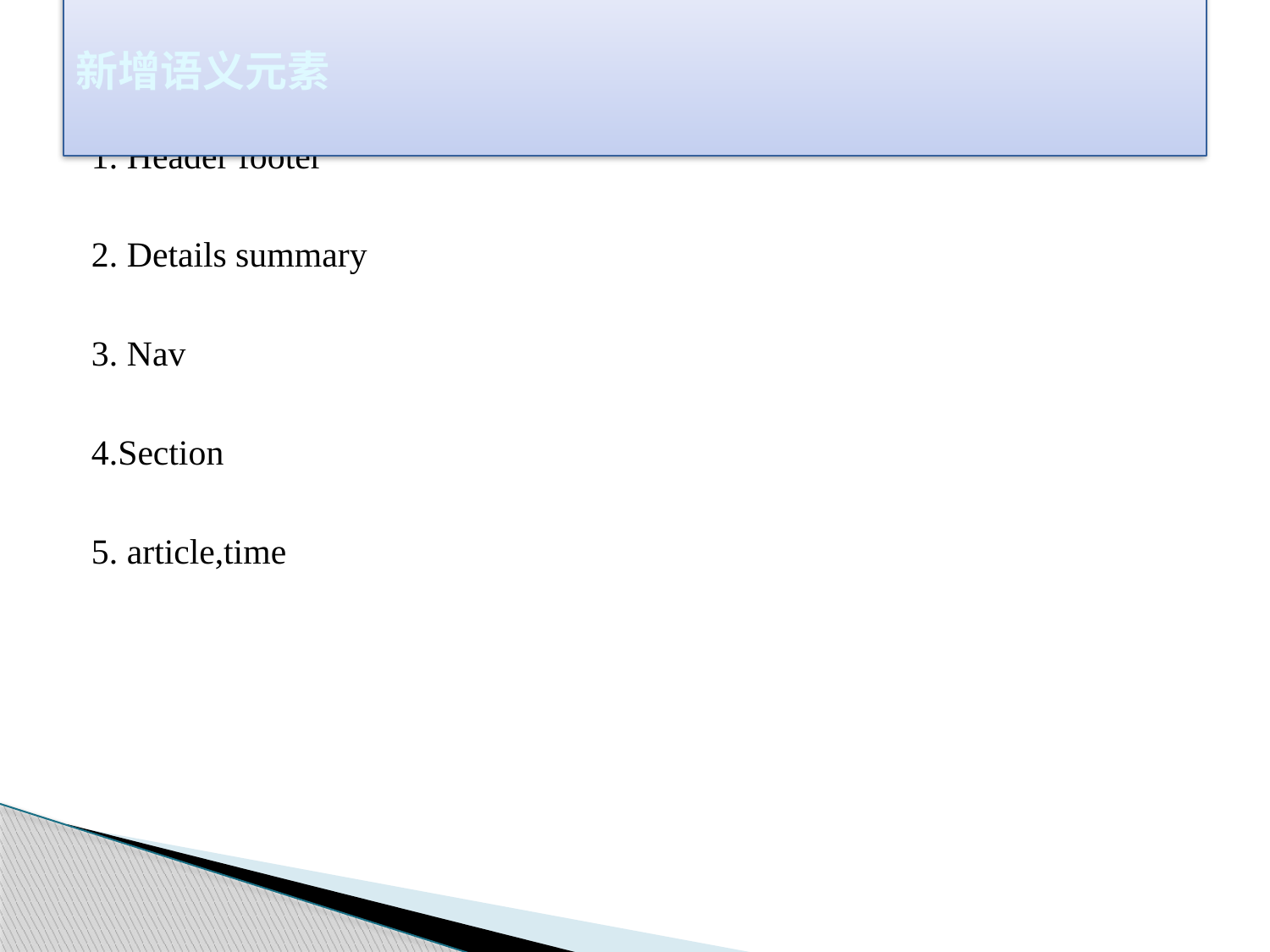

# 新增语义元素
1. Header footer

2. Details summary

3. Nav

4.Section

5. article,time